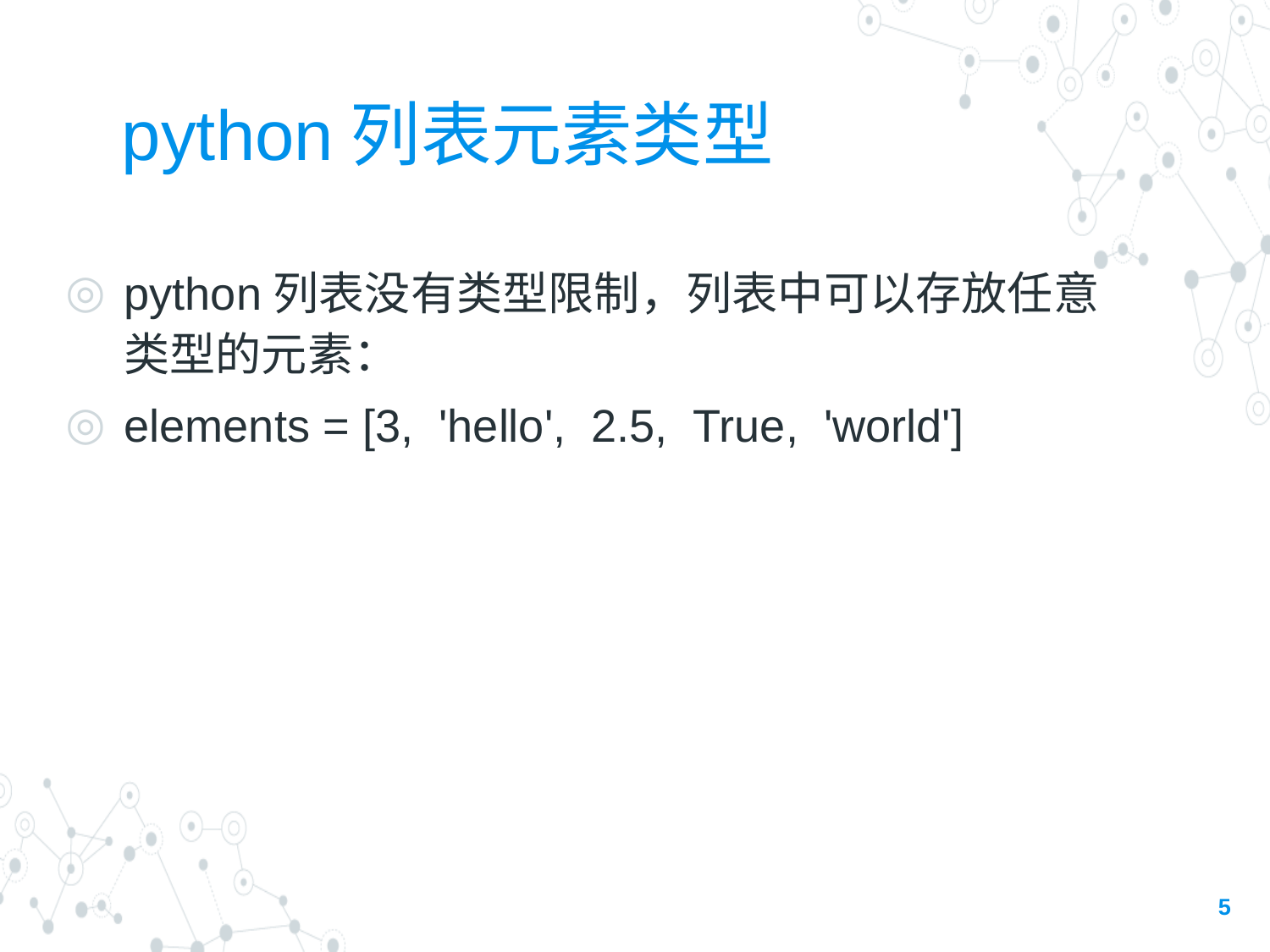

# python列表元素类型
python列表没有类型限制，列表中可以存放任意类型的元素：
elements = [3,  'hello',  2.5,  True,  'world']

5